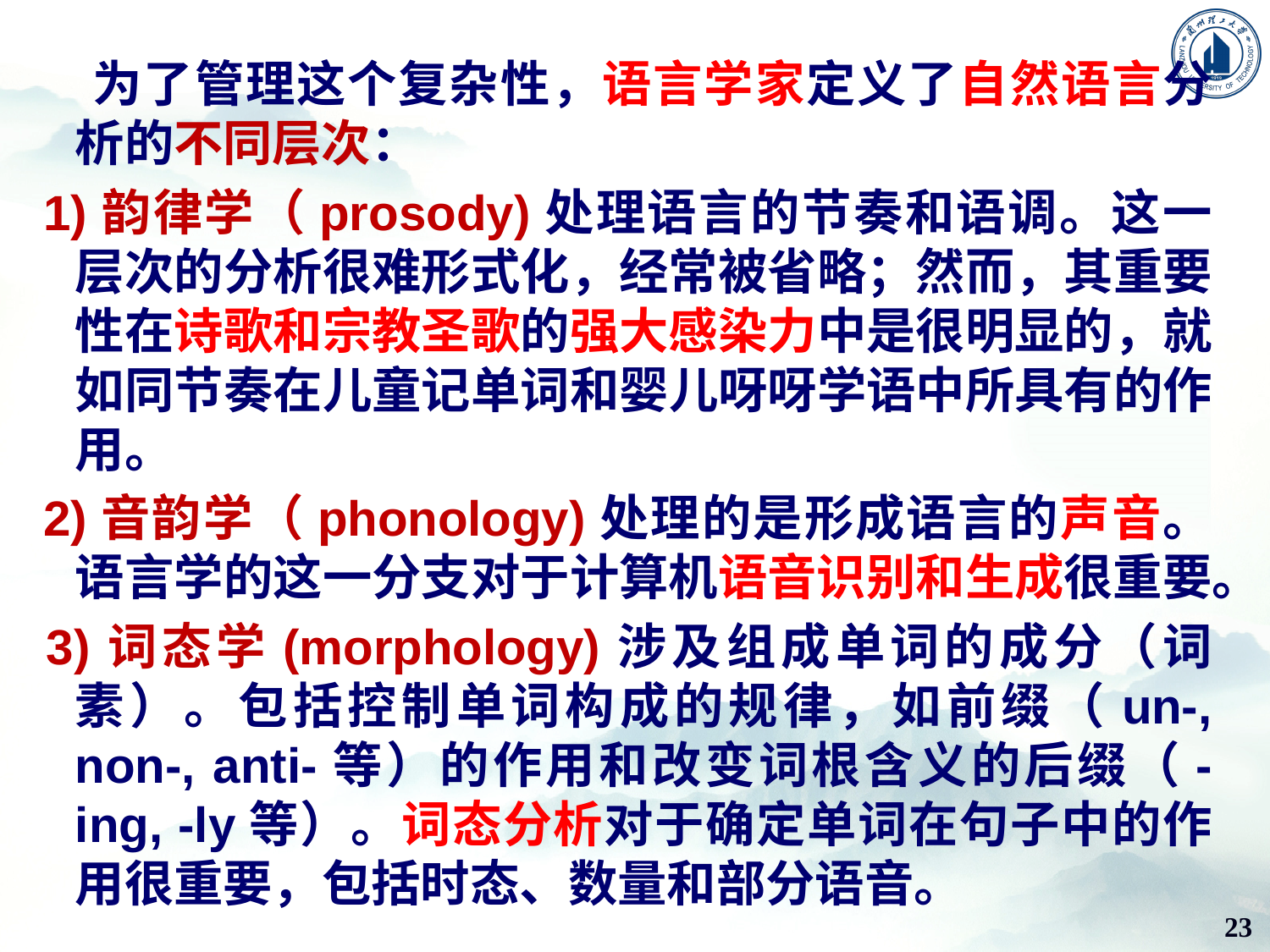

为了管理这个复杂性，语言学家定义了自然语言分析的不同层次：
 1)韵律学（prosody)处理语言的节奏和语调。这一层次的分析很难形式化，经常被省略；然而，其重要性在诗歌和宗教圣歌的强大感染力中是很明显的，就如同节奏在儿童记单词和婴儿呀呀学语中所具有的作用。
 2)音韵学（phonology)处理的是形成语言的声音。语言学的这一分支对于计算机语音识别和生成很重要。
 3)词态学(morphology)涉及组成单词的成分（词素）。包括控制单词构成的规律，如前缀（un-, non-, anti-等）的作用和改变词根含义的后缀（-ing, -ly等）。词态分析对于确定单词在句子中的作用很重要，包括时态、数量和部分语音。
23